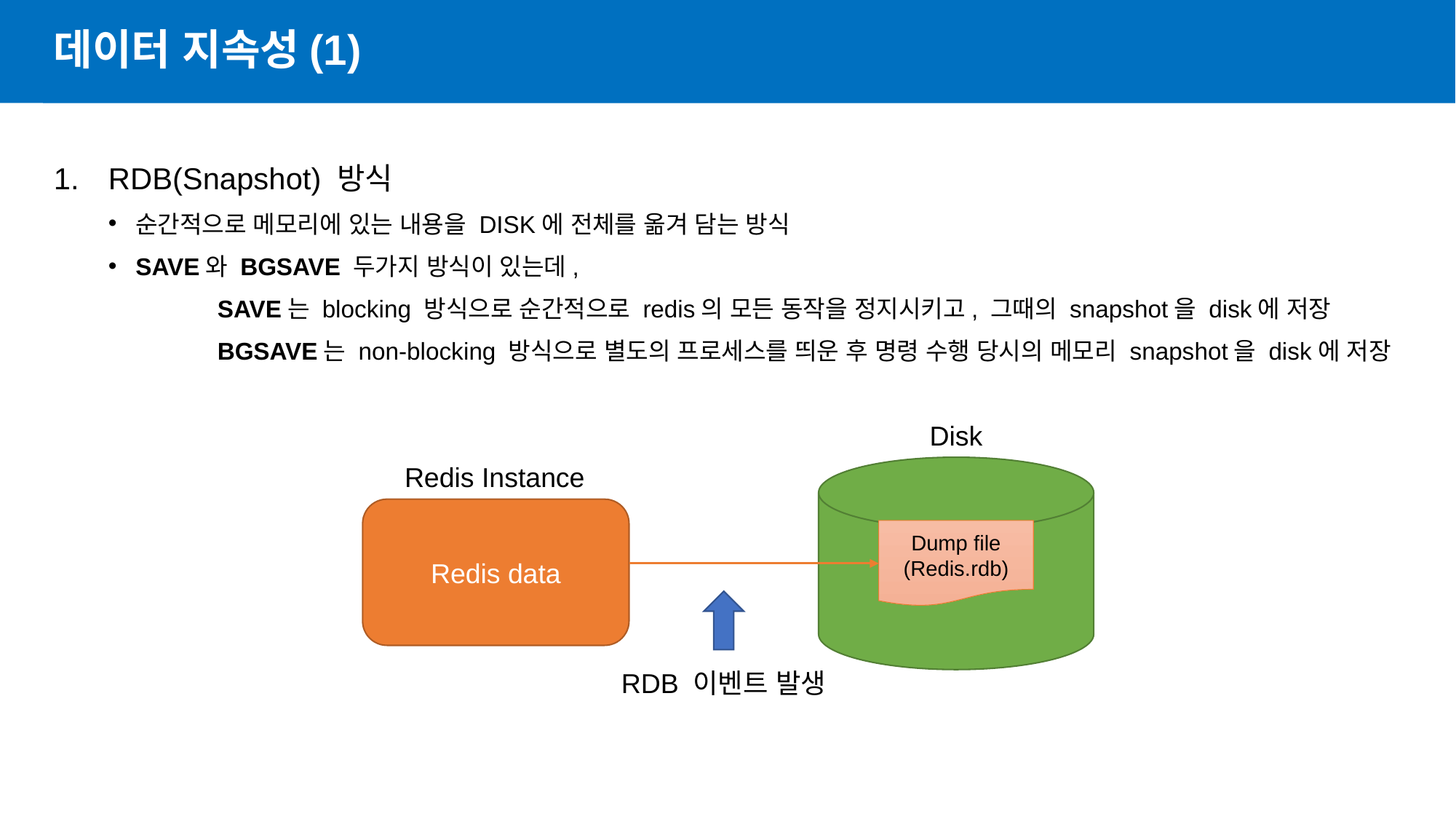

데이터 지속성(1)

RDB(Snapshot) 방식
순간적으로 메모리에 있는 내용을 DISK에 전체를 옮겨 담는 방식
SAVE와 BGSAVE 두가지 방식이 있는데,
	SAVE는 blocking 방식으로 순간적으로 redis의 모든 동작을 정지시키고, 그때의 snapshot을 disk에 저장
	BGSAVE는 non-blocking 방식으로 별도의 프로세스를 띄운 후 명령 수행 당시의 메모리 snapshot을 disk에 저장

Disk
Redis Instance

Redis data
Dump file
(Redis.rdb)

RDB 이벤트 발생